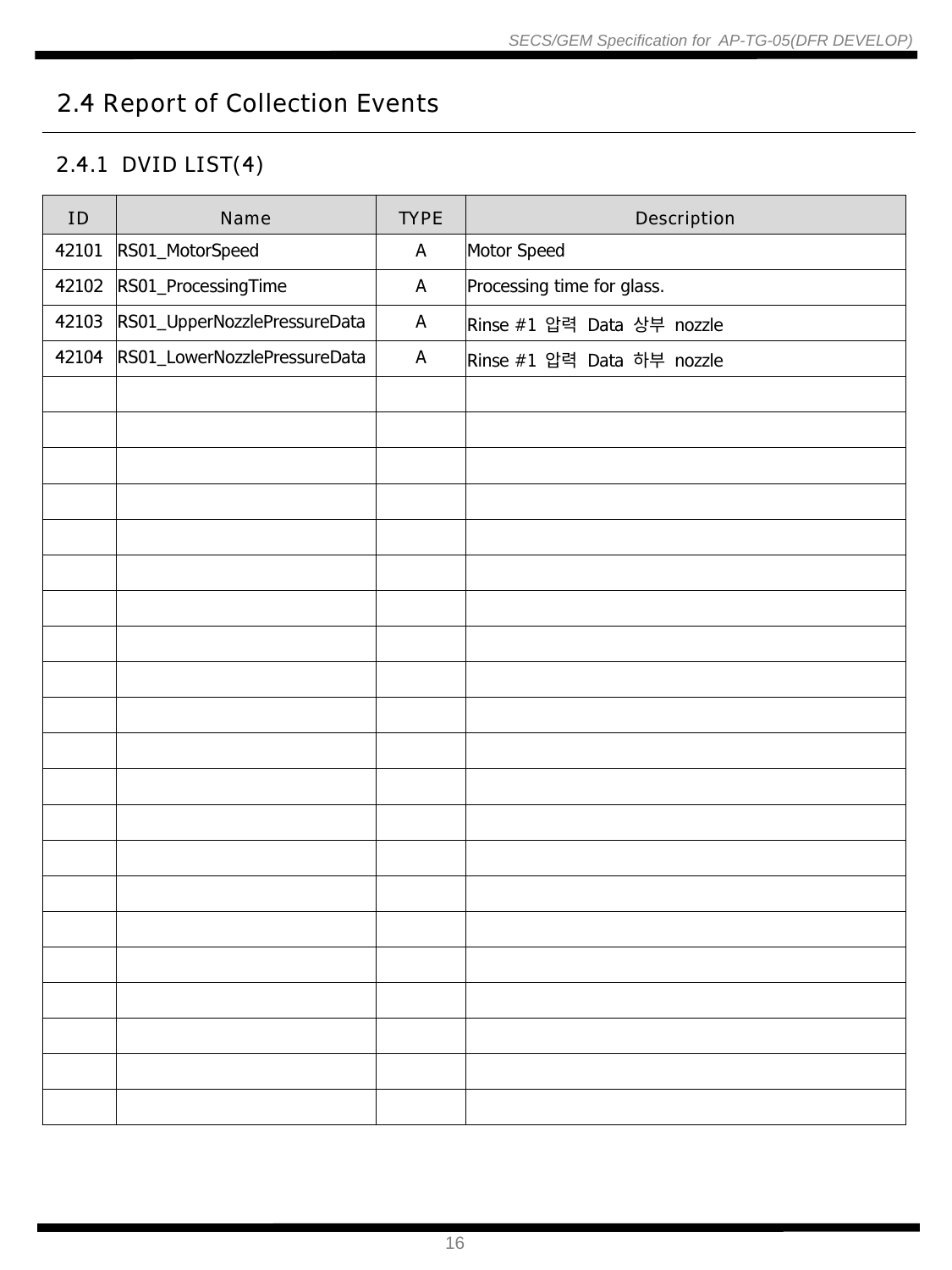

2.4 Report of Collection Events
2.4.1  DVID LIST(4)
| ID | Name | TYPE | Description |
| --- | --- | --- | --- |
| 42101 | RS01\_MotorSpeed | A | Motor Speed |
| 42102 | RS01\_ProcessingTime | A | Processing time for glass. |
| 42103 | RS01\_UpperNozzlePressureData | A | Rinse #1 압력 Data 상부 nozzle |
| 42104 | RS01\_LowerNozzlePressureData | A | Rinse #1 압력 Data 하부 nozzle |
|  |  |  |  |
|  |  |  |  |
|  |  |  |  |
|  |  |  |  |
|  |  |  |  |
|  |  |  |  |
|  |  |  |  |
|  |  |  |  |
|  |  |  |  |
|  |  |  |  |
|  |  |  |  |
|  |  |  |  |
|  |  |  |  |
|  |  |  |  |
|  |  |  |  |
|  |  |  |  |
|  |  |  |  |
|  |  |  |  |
|  |  |  |  |
|  |  |  |  |
|  |  |  |  |